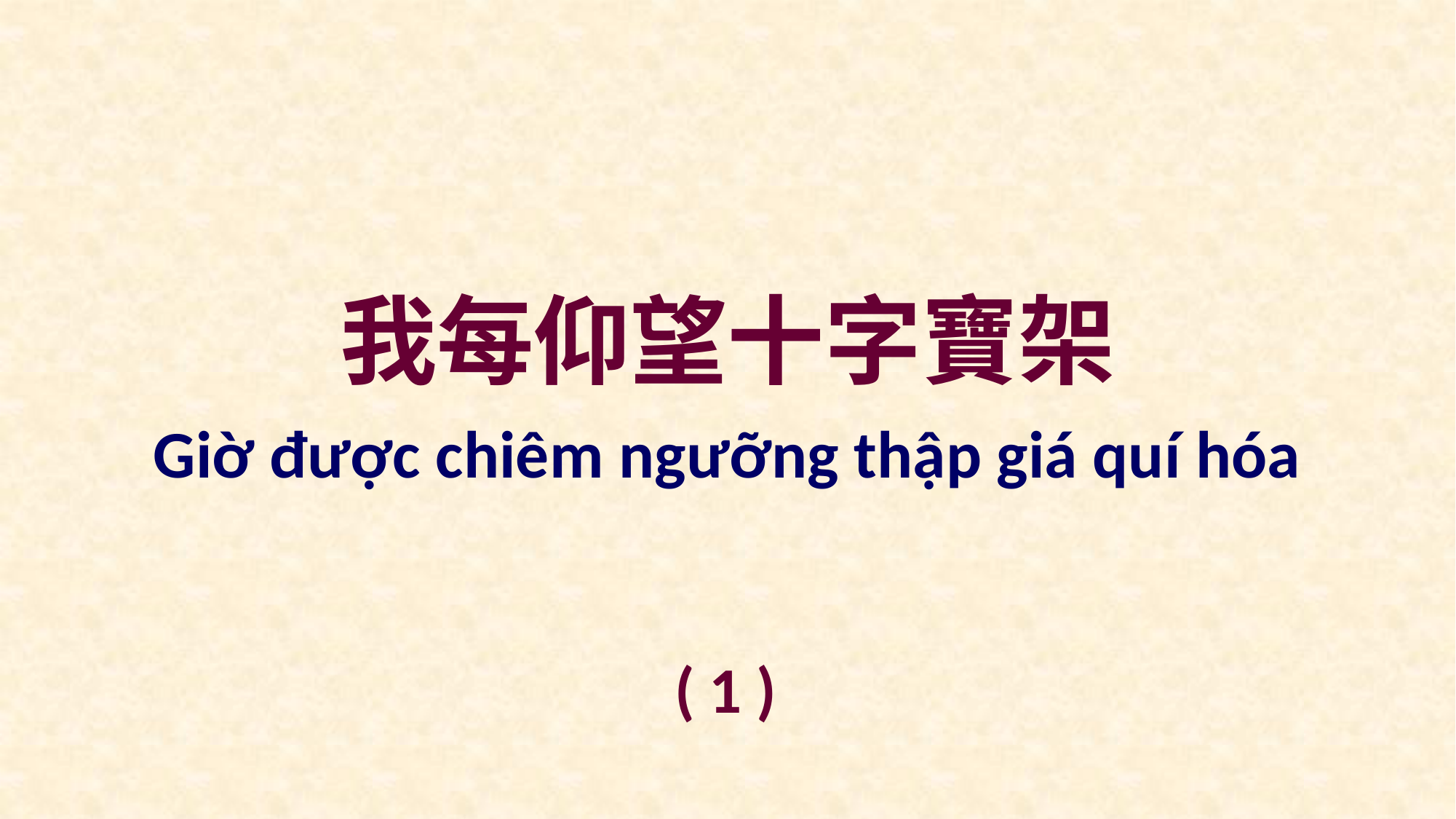

我每仰望十字寶架
Giờ được chiêm ngưỡng thập giá quí hóa
( 1 )